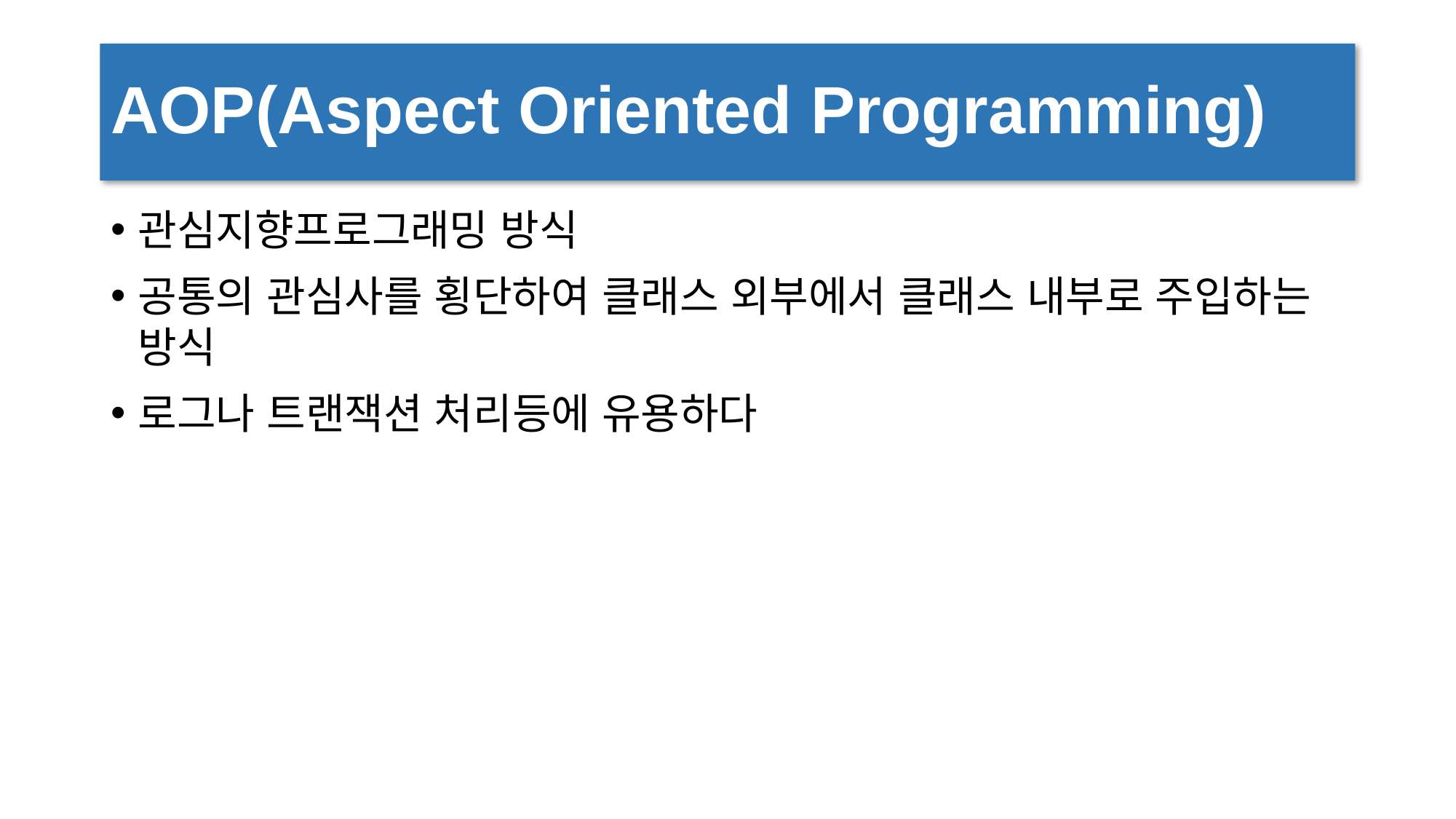

# AOP(Aspect Oriented Programming)
관심지향프로그래밍 방식
공통의 관심사를 횡단하여 클래스 외부에서 클래스 내부로 주입하는 방식
로그나 트랜잭션 처리등에 유용하다